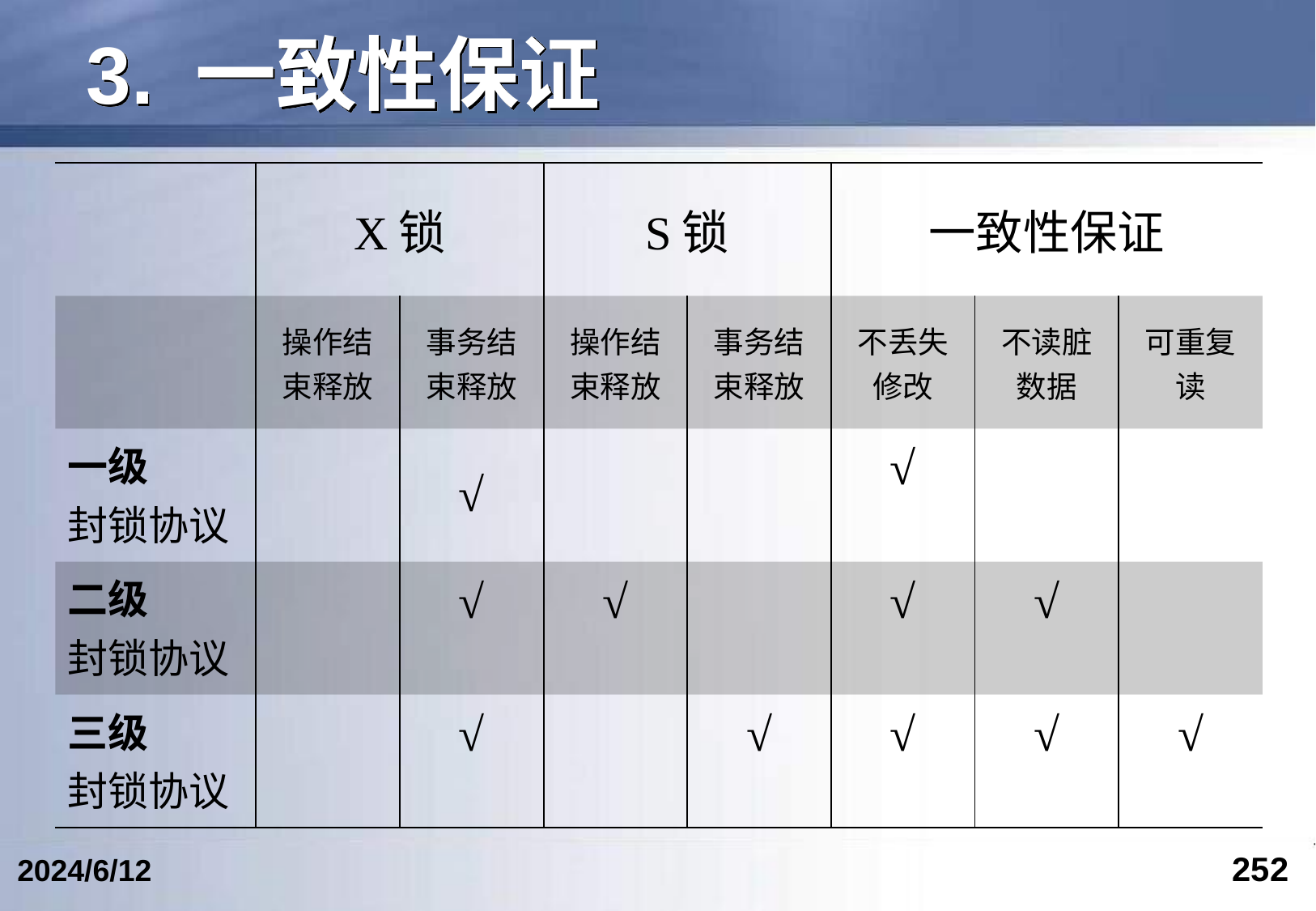

# 3. 一致性保证
|  | X锁 |  | S锁 |  | 一致性保证 |  |  |
| --- | --- | --- | --- | --- | --- | --- | --- |
|  | 操作结束释放 | 事务结束释放 | 操作结束释放 | 事务结束释放 | 不丢失修改 | 不读脏数据 | 可重复读 |
| 一级 封锁协议 |  | √ |  |  | √ |  |  |
| 二级 封锁协议 |  | √ | √ |  | √ | √ |  |
| 三级 封锁协议 |  | √ |  | √ | √ | √ | √ |
252
2024/6/12